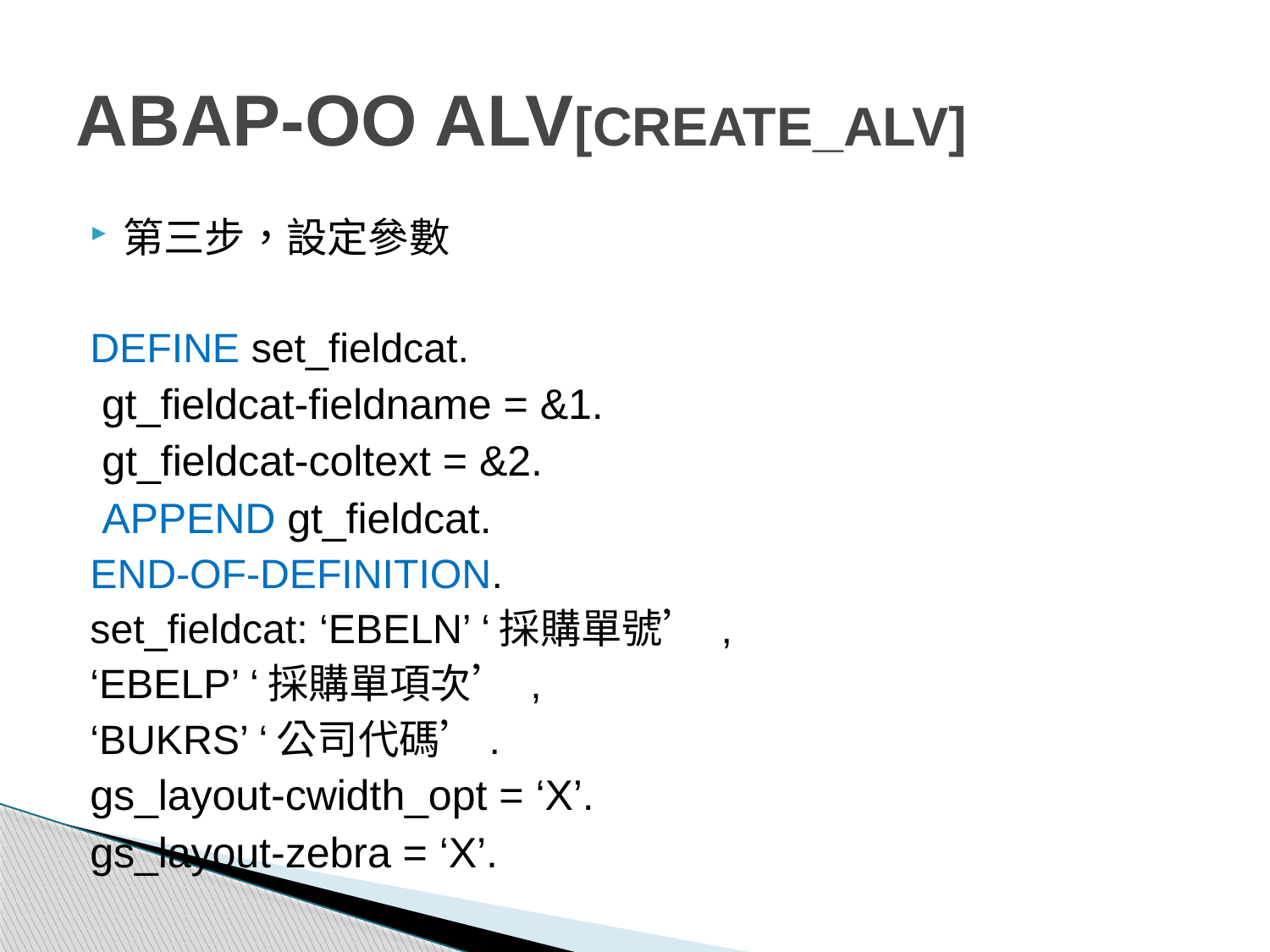

# ABAP-OO ALV[CREATE_ALV]
第三步，設定參數

DEFINE set_fieldcat.
 gt_fieldcat-fieldname = &1.
 gt_fieldcat-coltext = &2.
 APPEND gt_fieldcat.
END-OF-DEFINITION.
set_fieldcat: ‘EBELN’ ‘採購單號’ ,
	‘EBELP’ ‘採購單項次’ ,
	‘BUKRS’ ‘公司代碼’.
gs_layout-cwidth_opt = ‘X’.
gs_layout-zebra = ‘X’.